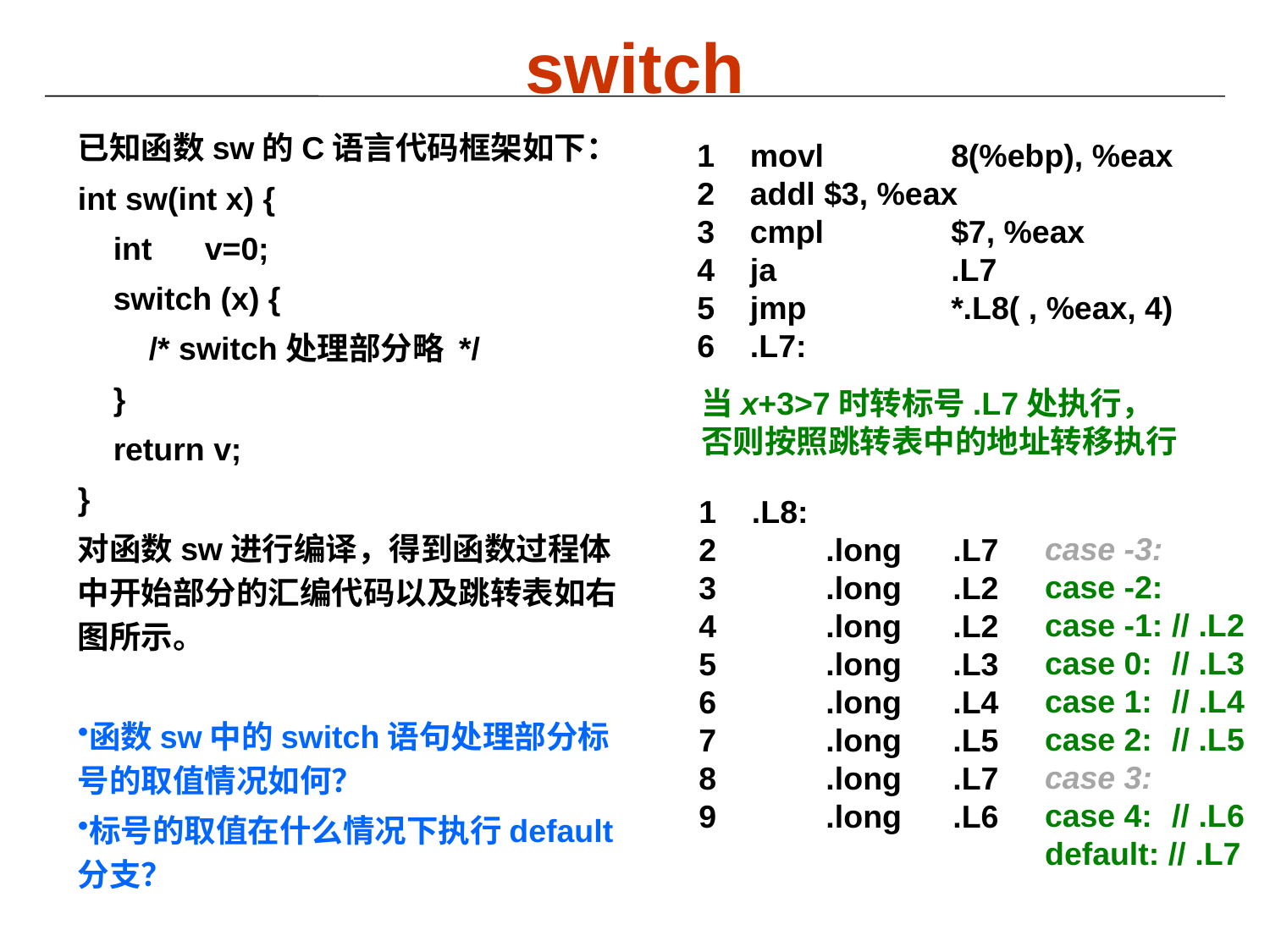

# switch
已知函数sw的C语言代码框架如下：
int sw(int x) {
    int	v=0;
    switch (x) {
        /* switch处理部分略 */
    }
    return v;
}
对函数sw进行编译，得到函数过程体中开始部分的汇编代码以及跳转表如右图所示。

函数sw中的switch语句处理部分标号的取值情况如何？
标号的取值在什么情况下执行default分支？

1    movl    	8(%ebp), %eax
2    addl	$3, %eax
3    cmpl    	$7, %eax
4    ja		.L7
5    jmp     	*.L8( , %eax, 4)
6    .L7:
当x+3>7时转标号.L7处执行，
否则按照跳转表中的地址转移执行
1    .L8:
2 	.long	.L7
3   	.long	.L2
4	.long	.L2
5	.long	.L3
6	.long	.L4
7   	.long	.L5
8    	.long	.L7
9   	.long	.L6

case -3:
case -2:
case -1:	// .L2
case 0:	// .L3
case 1:	// .L4
case 2:	// .L5
case 3:
case 4:	// .L6
default: // .L7